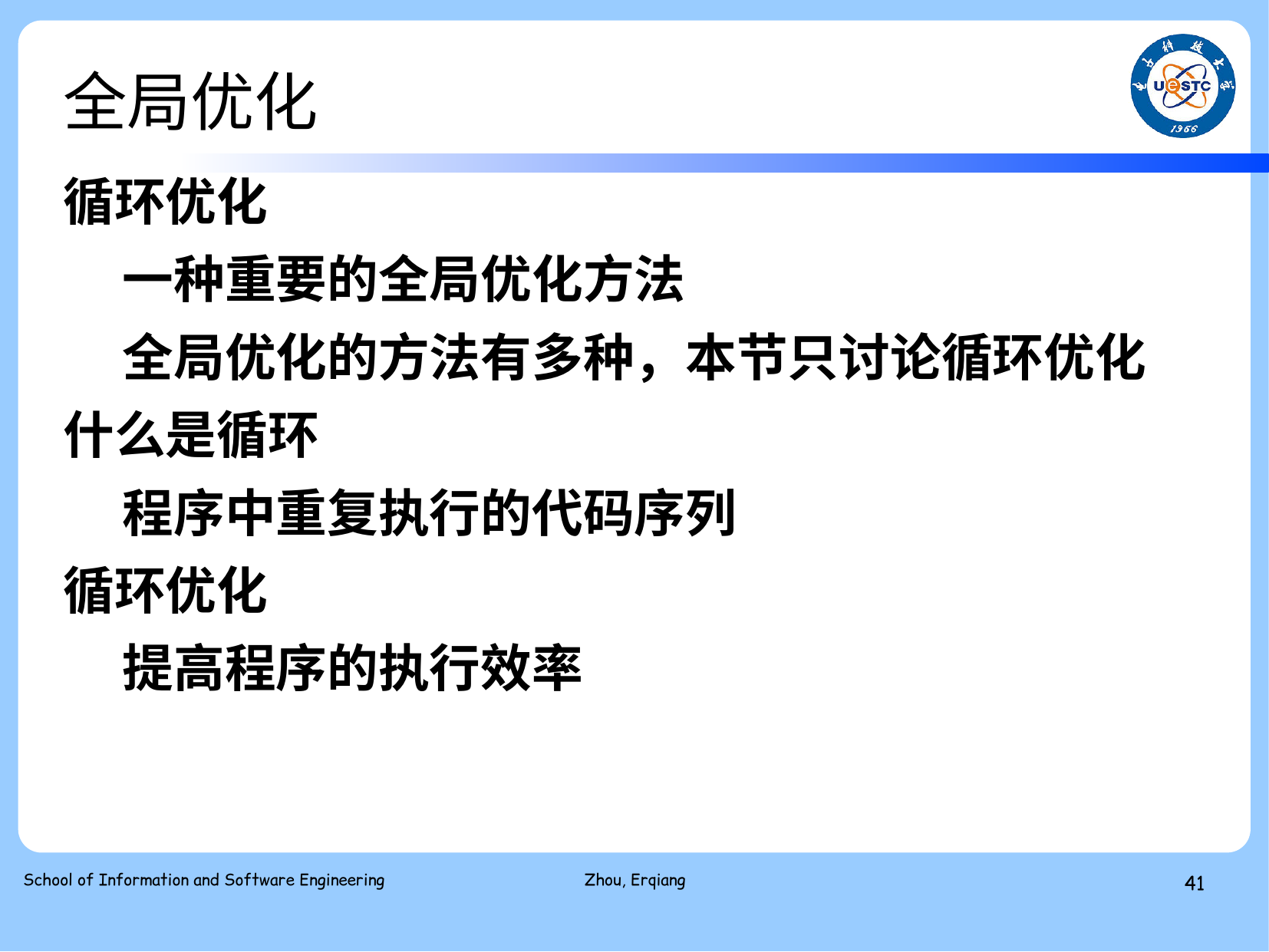

# 全局优化
循环优化
    一种重要的全局优化方法
    全局优化的方法有多种，本节只讨论循环优化
什么是循环
    程序中重复执行的代码序列
循环优化
    提高程序的执行效率
 School of Information and Software Engineering
Zhou, Erqiang
41